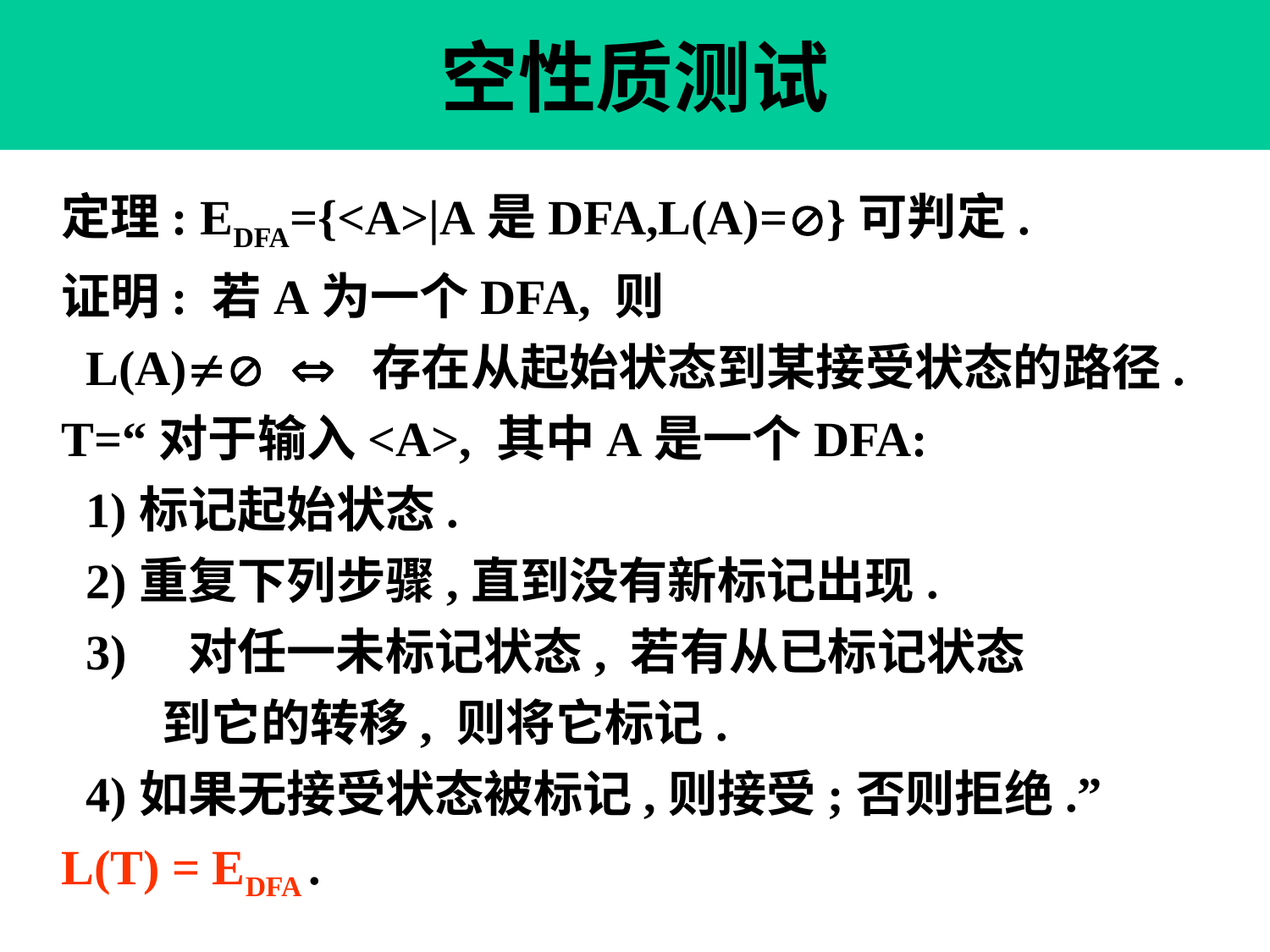

# 空性质测试
定理: EDFA={<A>|A是DFA,L(A)=∅}可判定.
证明: 若A为一个DFA, 则
  L(A)≠∅  ⇔  存在从起始状态到某接受状态的路径.
T=“对于输入<A>, 其中A是一个DFA:
  1)标记起始状态.
  2)重复下列步骤,直到没有新标记出现.
  3)    对任一未标记状态, 若有从已标记状态
         到它的转移, 则将它标记.
  4)如果无接受状态被标记,则接受;否则拒绝.”
L(T) = EDFA .